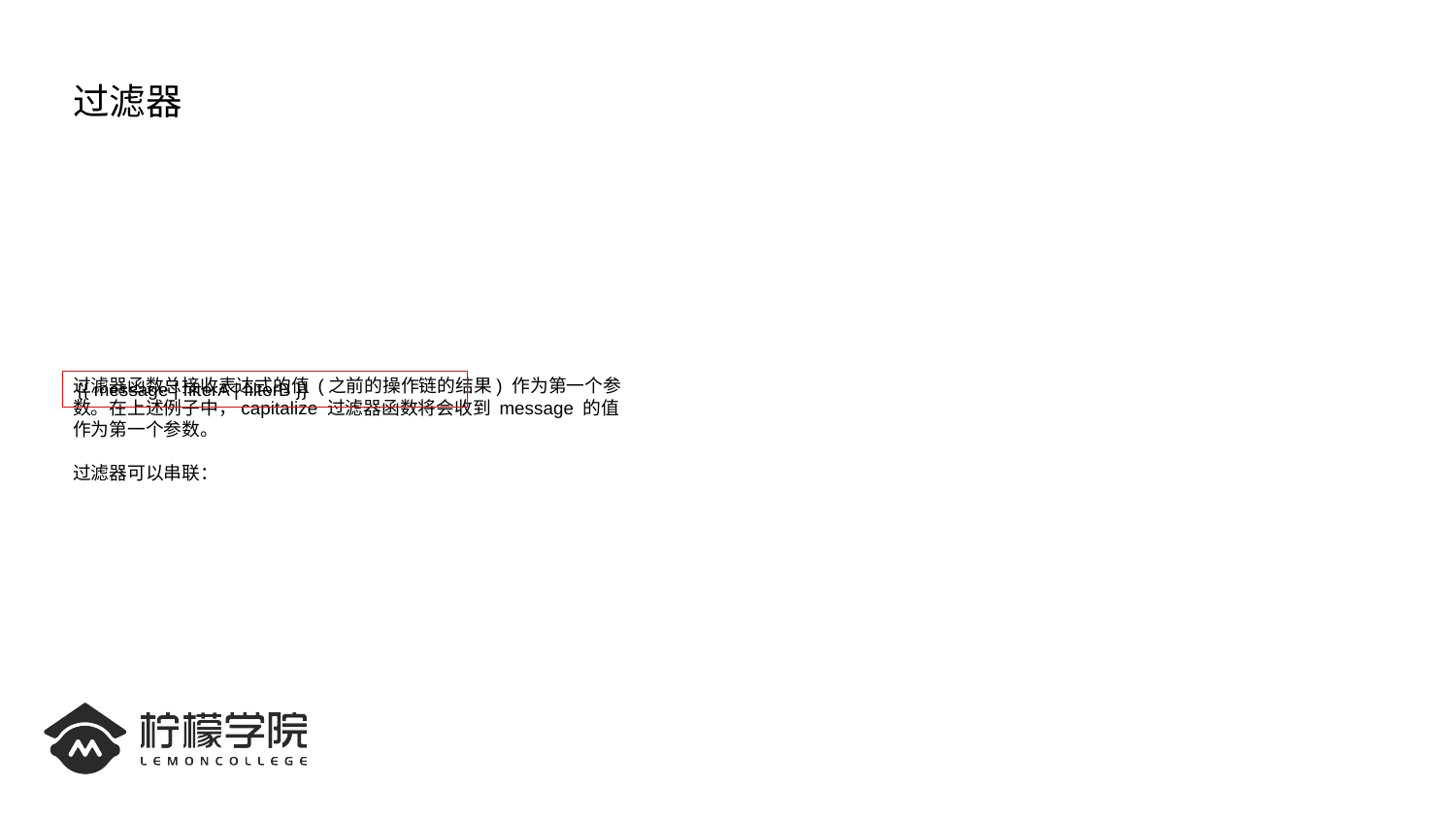

# 过滤器
过滤器函数总接收表达式的值 (之前的操作链的结果) 作为第一个参数。在上述例子中，capitalize 过滤器函数将会收到 message 的值作为第一个参数。

过滤器可以串联：
{{ message | filterA | filterB }}